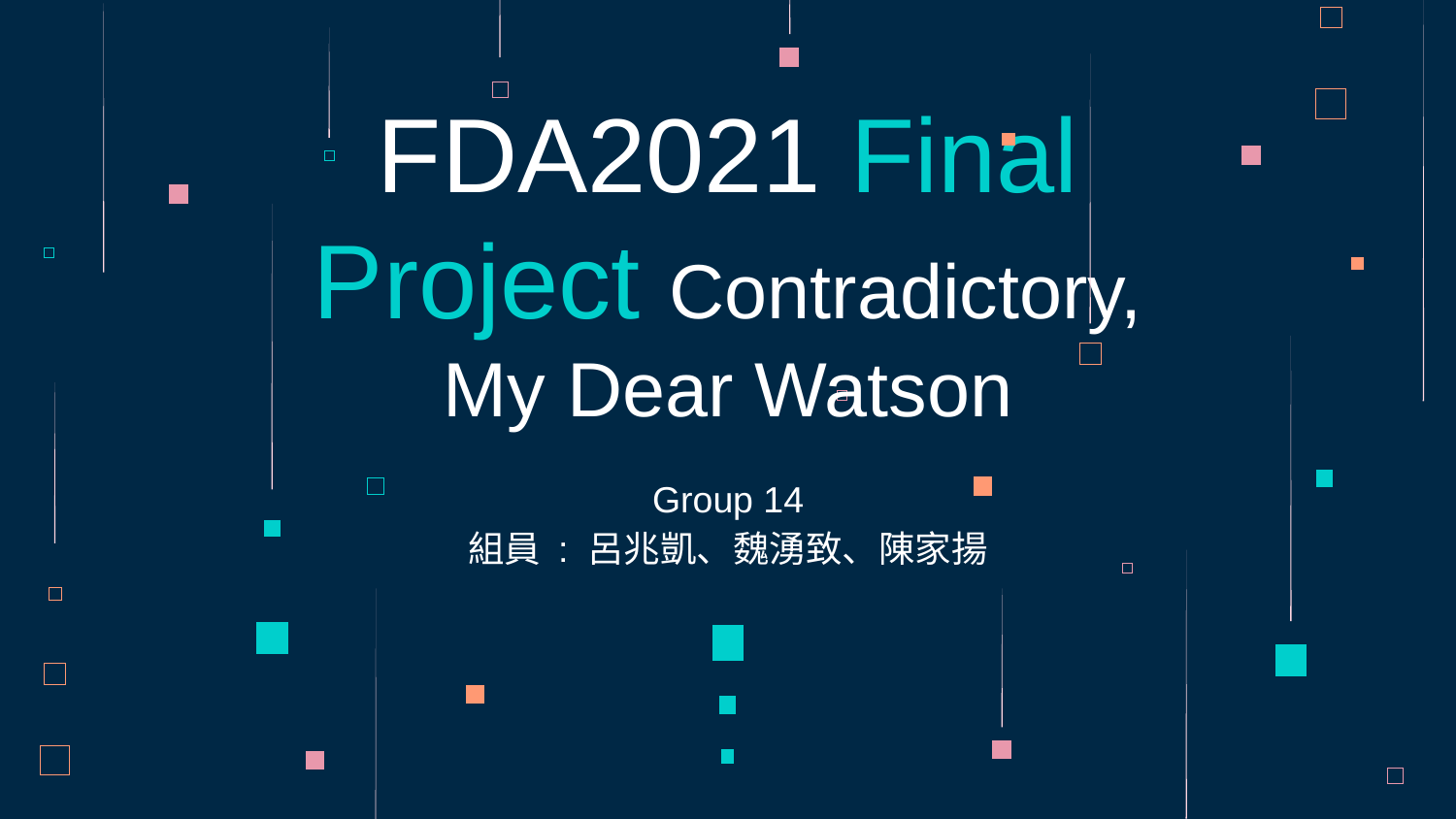

# FDA2021 Final Project Contradictory, My Dear Watson

Group 14
組員 : 呂兆凱、魏湧致、陳家揚